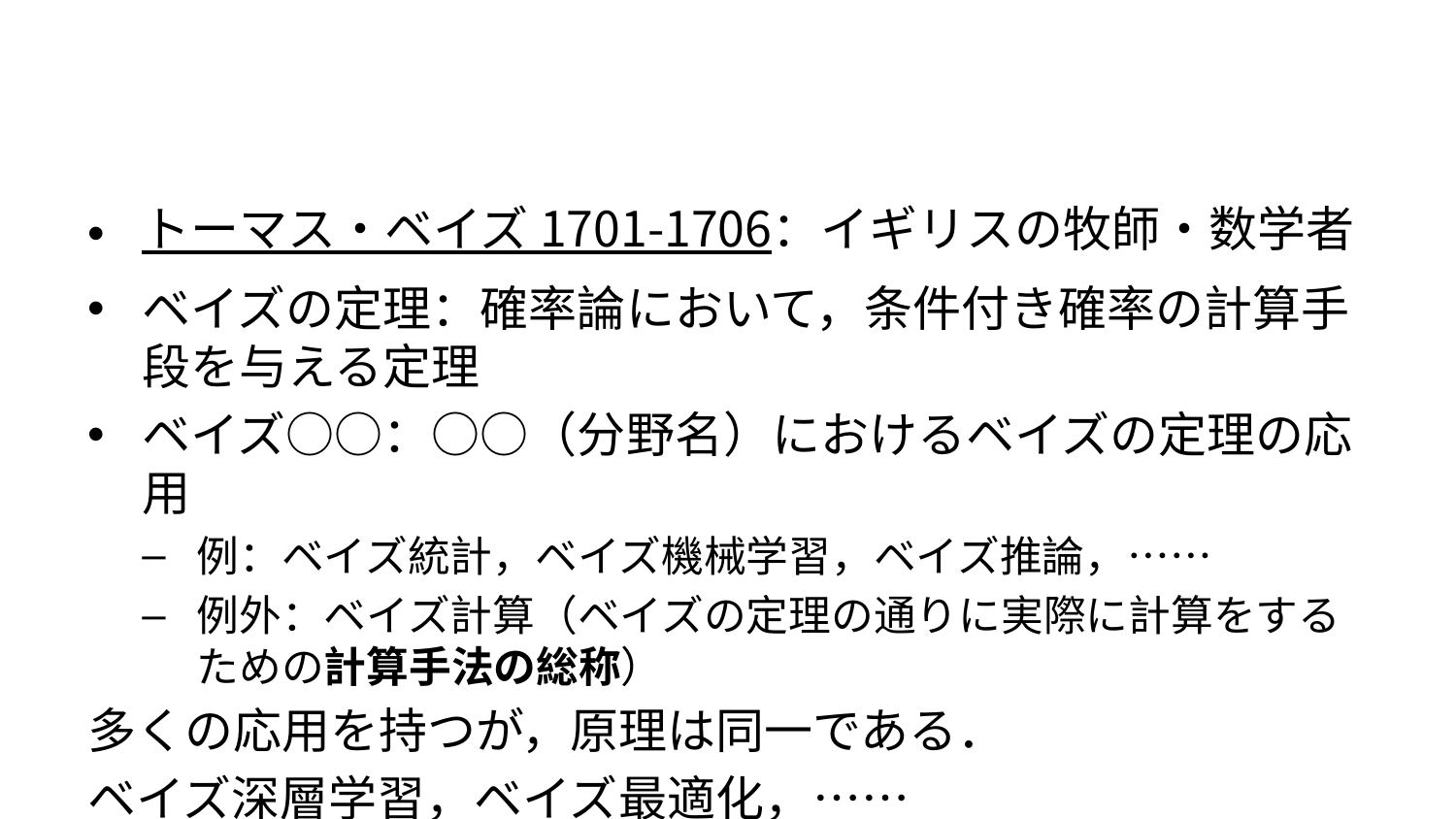

トーマス・ベイズ 1701-1706：イギリスの牧師・数学者
ベイズの定理：確率論において，条件付き確率の計算手段を与える定理
ベイズ○○：○○（分野名）におけるベイズの定理の応用
例：ベイズ統計，ベイズ機械学習，ベイズ推論，……
例外：ベイズ計算（ベイズの定理の通りに実際に計算をするための計算手法の総称）
多くの応用を持つが，原理は同一である．
ベイズ深層学習，ベイズ最適化，……